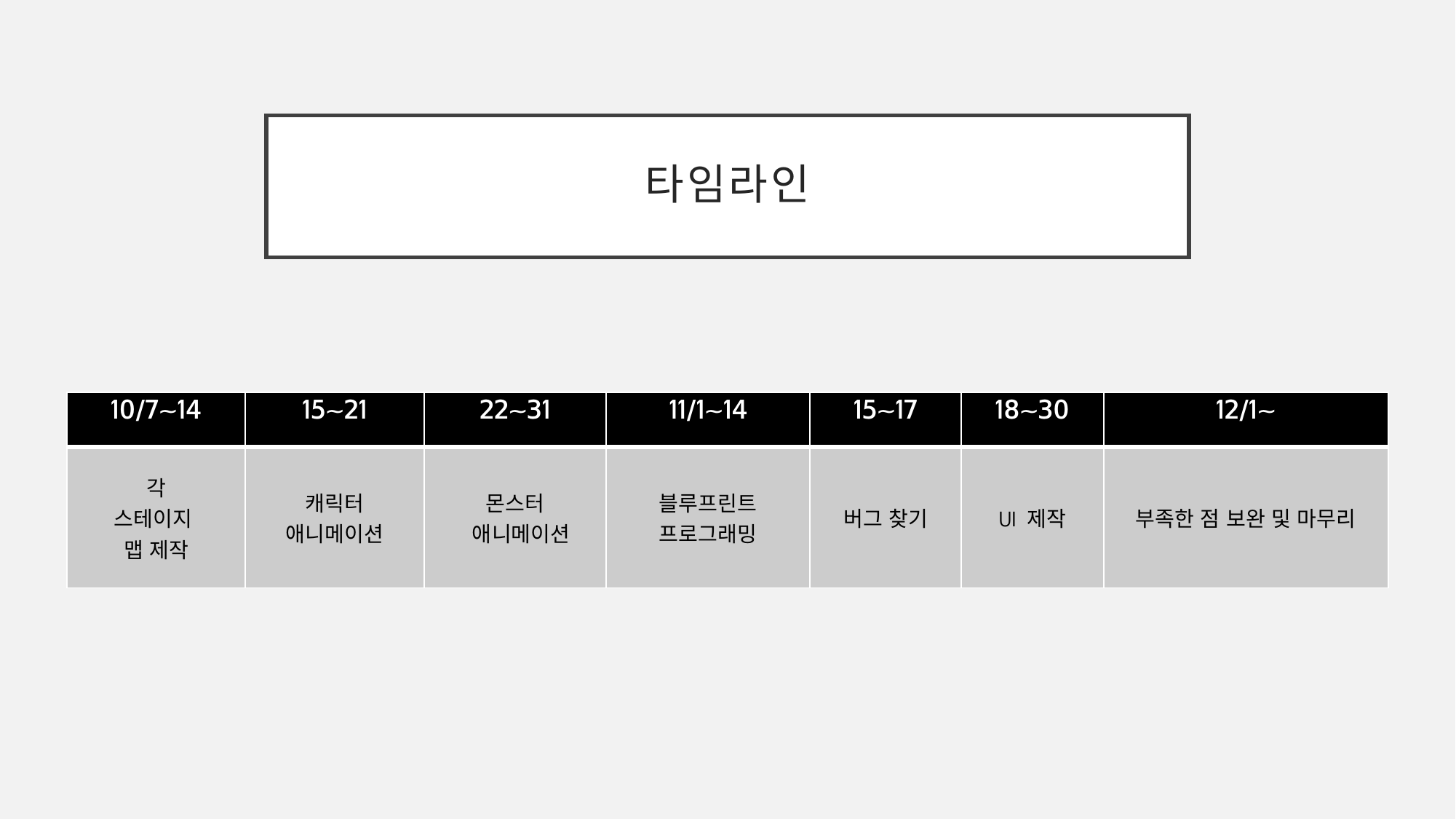

# 타임라인
| 10/7~14 | 15~21 | 22~31 | 11/1~14 | 15~17 | 18~30 | 12/1~ |
| --- | --- | --- | --- | --- | --- | --- |
| 각 스테이지 맵 제작 | 캐릭터 애니메이션 | 몬스터 애니메이션 | 블루프린트 프로그래밍 | 버그 찾기 | UI 제작 | 부족한 점 보완 및 마무리 |